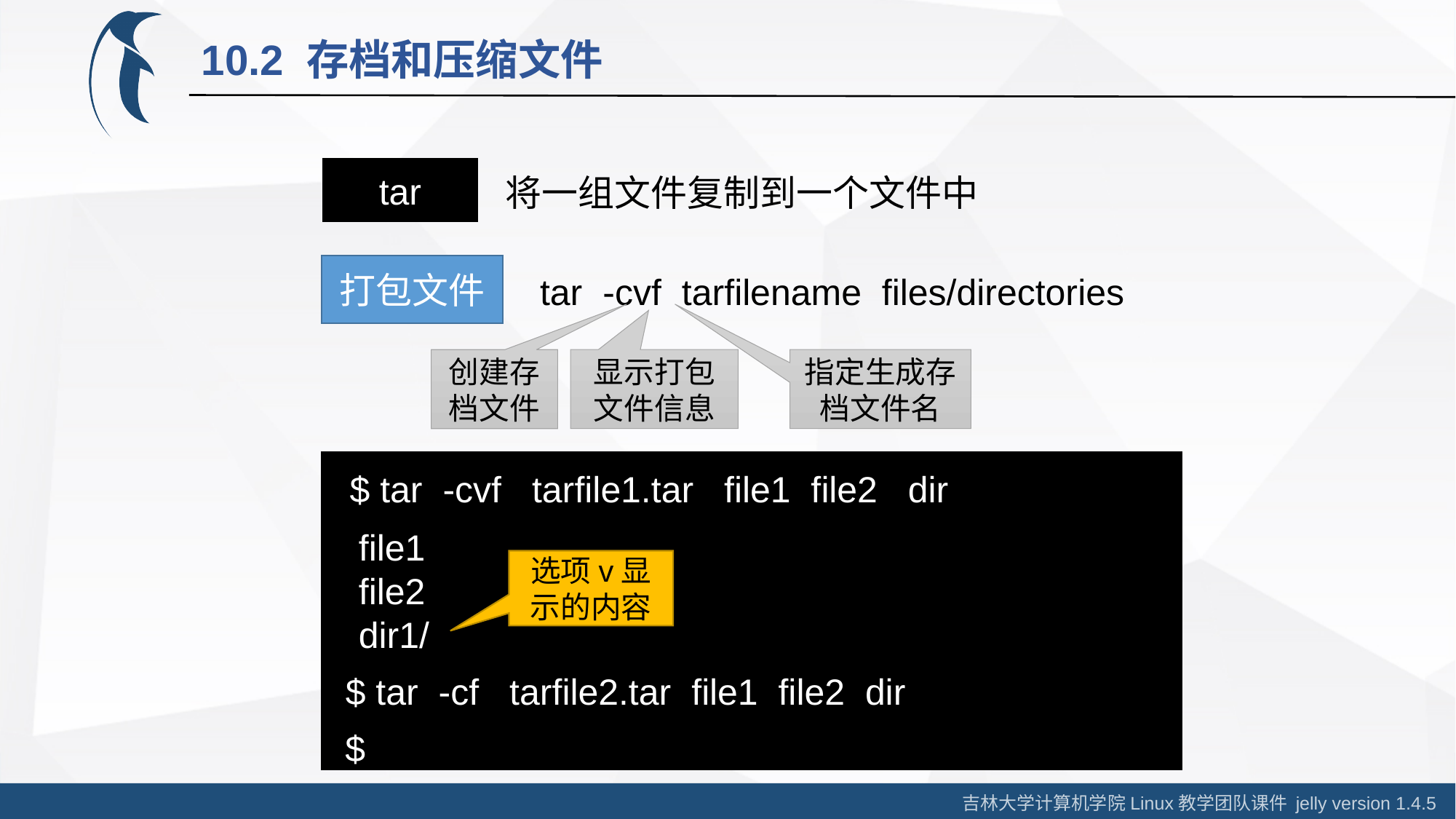

10.2 存档和压缩文件
tar
将一组文件复制到一个文件中
打包文件
tar  -cvf  tarfilename  files/directories
显示打包文件信息
指定生成存档文件名
创建存档文件

$ tar  -cvf   tarfile1.tar   file1  file2   dir
file1
file2
dir1/
选项v显示的内容
$ tar  -cf   tarfile2.tar  file1  file2  dir
$